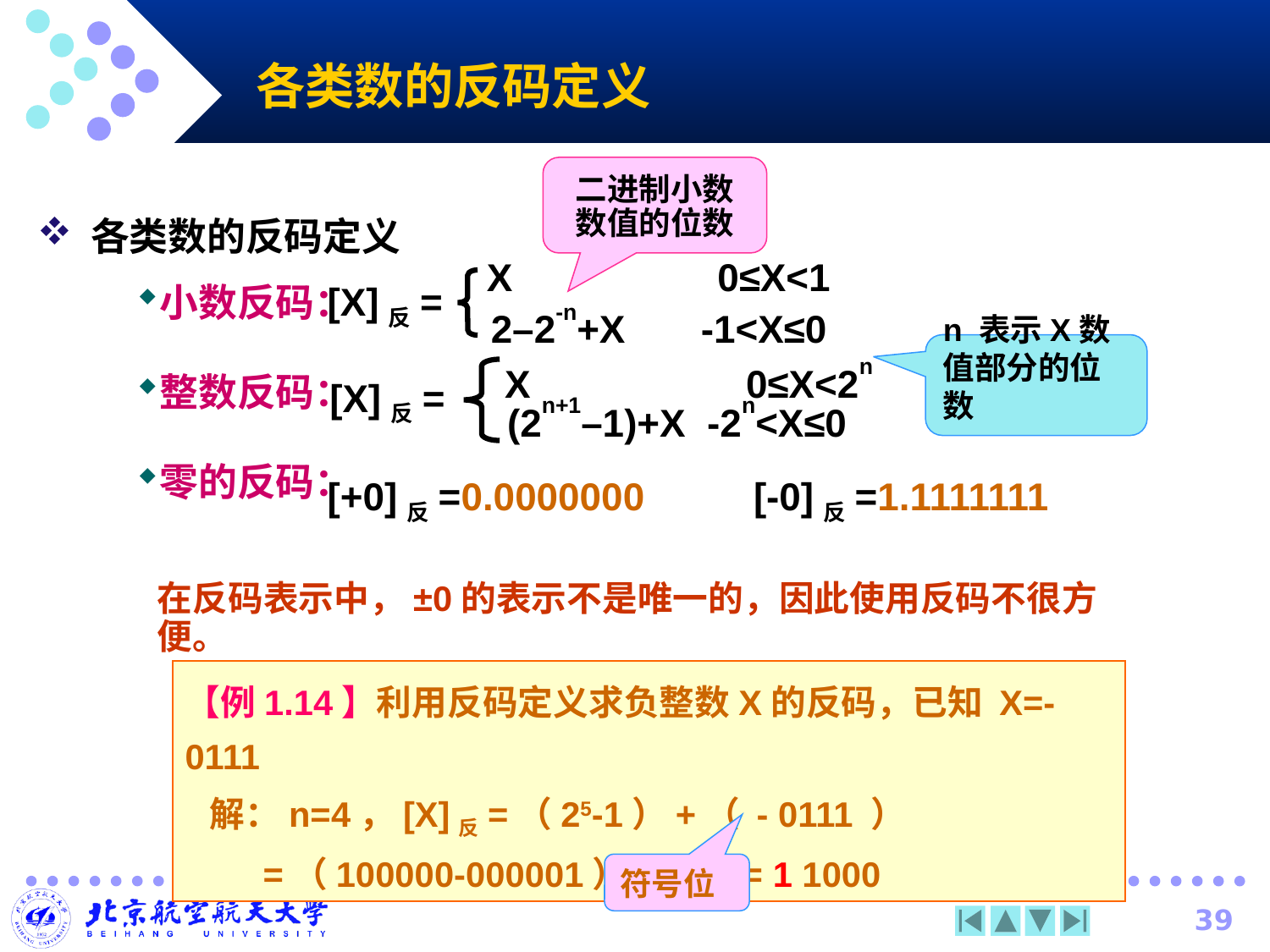

各类数的反码定义
二进制小数数值的位数
 各类数的反码定义
小数反码：

整数反码：

零的反码：
  X                   0≤X<1

[X]反=
 2–2-n+X       -1<X≤0
n 表示X数值部分的位数
   X                    0≤X<2n

[X]反=
(2n+1–1)+X  -2n<X≤0
[+0]反=0.0000000
[-0]反=1.1111111
在反码表示中，±0的表示不是唯一的，因此使用反码不很方便。
【例1.14】利用反码定义求负整数X的反码，已知 X=-0111
  解：n=4，[X]反=（25-1）+（ - 0111 ）
        =（100000-000001）- 0111 = 1 1000
符号位
39